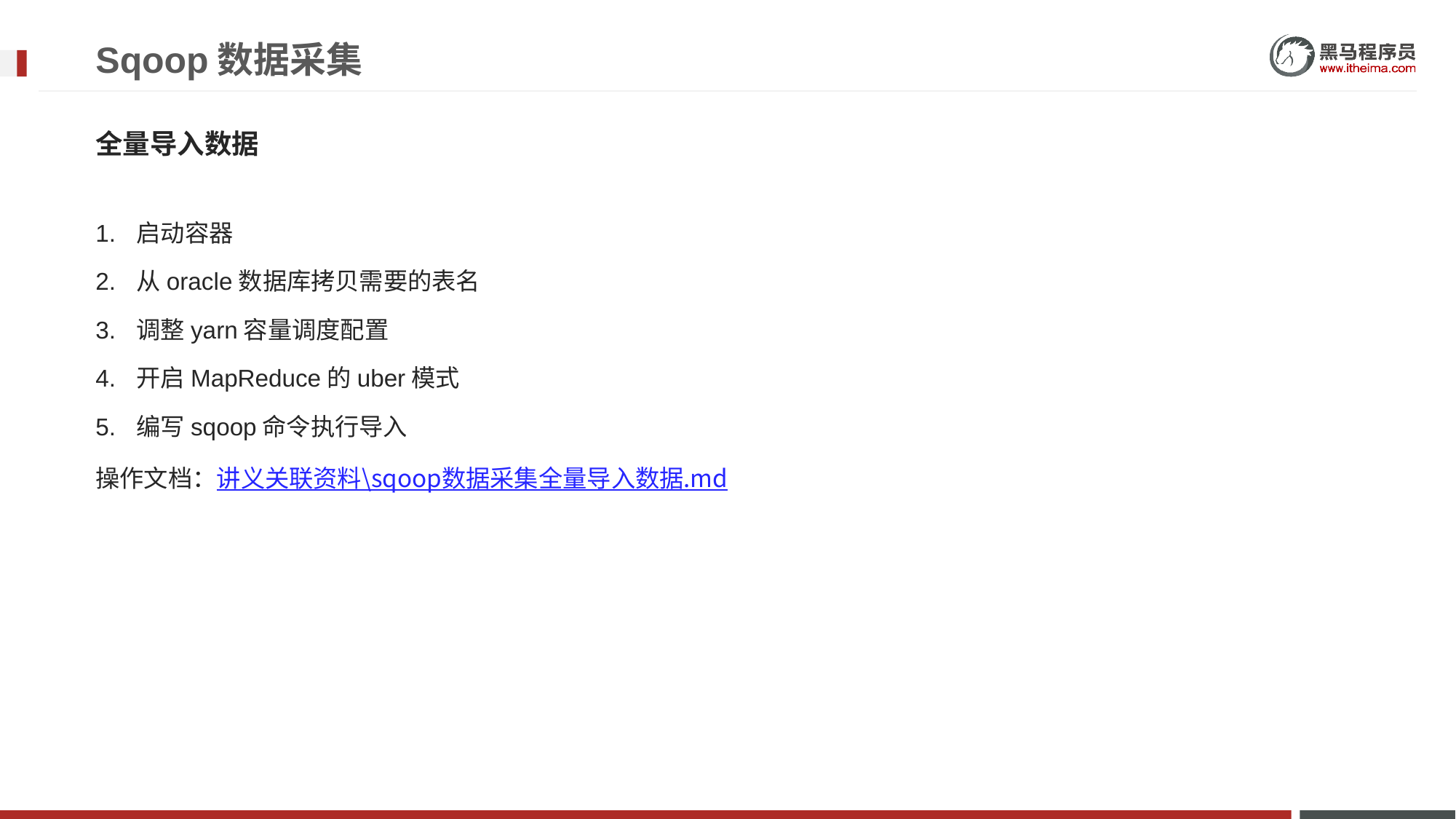

# Sqoop数据采集
全量导入数据
启动容器
从oracle数据库拷贝需要的表名
调整yarn容量调度配置
开启MapReduce的uber模式
编写sqoop命令执行导入
操作文档：讲义关联资料\sqoop数据采集全量导入数据.md